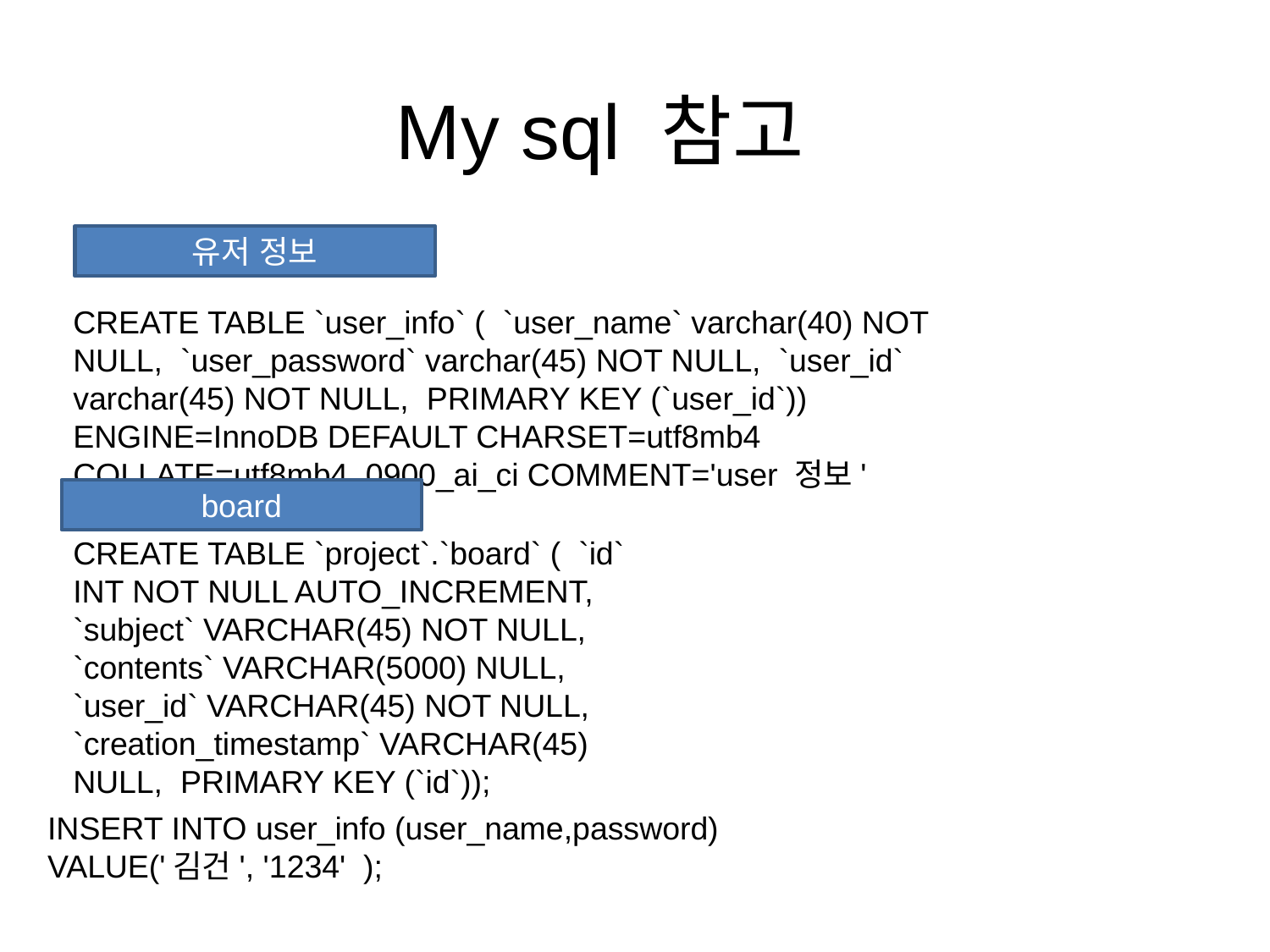

# My sql 참고
유저 정보
CREATE TABLE `user_info` (  `user_name` varchar(40) NOT NULL,  `user_password` varchar(45) NOT NULL,  `user_id` varchar(45) NOT NULL,  PRIMARY KEY (`user_id`)) ENGINE=InnoDB DEFAULT CHARSET=utf8mb4 COLLATE=utf8mb4_0900_ai_ci COMMENT='user 정보'
board
CREATE TABLE `project`.`board` (  `id` INT NOT NULL AUTO_INCREMENT,  `subject` VARCHAR(45) NOT NULL,  `contents` VARCHAR(5000) NULL,  `user_id` VARCHAR(45) NOT NULL,  `creation_timestamp` VARCHAR(45) NULL,  PRIMARY KEY (`id`));

INSERT INTO user_info (user_name,password)	   	    VALUE('김건', '1234'  );